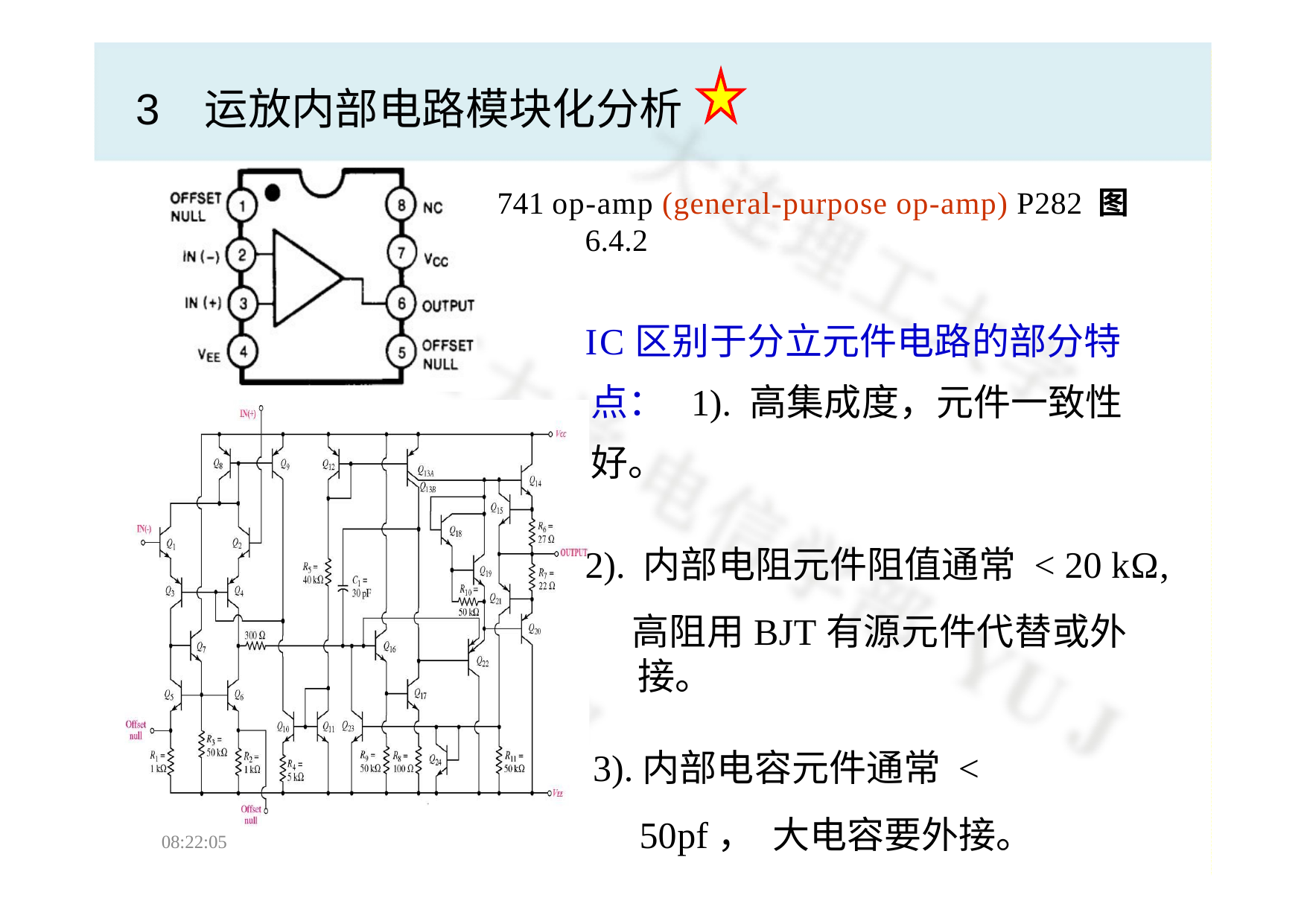

# 3	运放内部电路模块化分析

741 op-amp (general-purpose op-amp) P282 图6.4.2

IC区别于分立元件电路的部分特点：  1). 高集成度，元件一致性好。

2). 内部电阻元件阻值通常 < 20 kΩ,
高阻用BJT有源元件代替或外接。
3).内部电容元件通常 < 50pf，  大电容要外接。

08:22:05